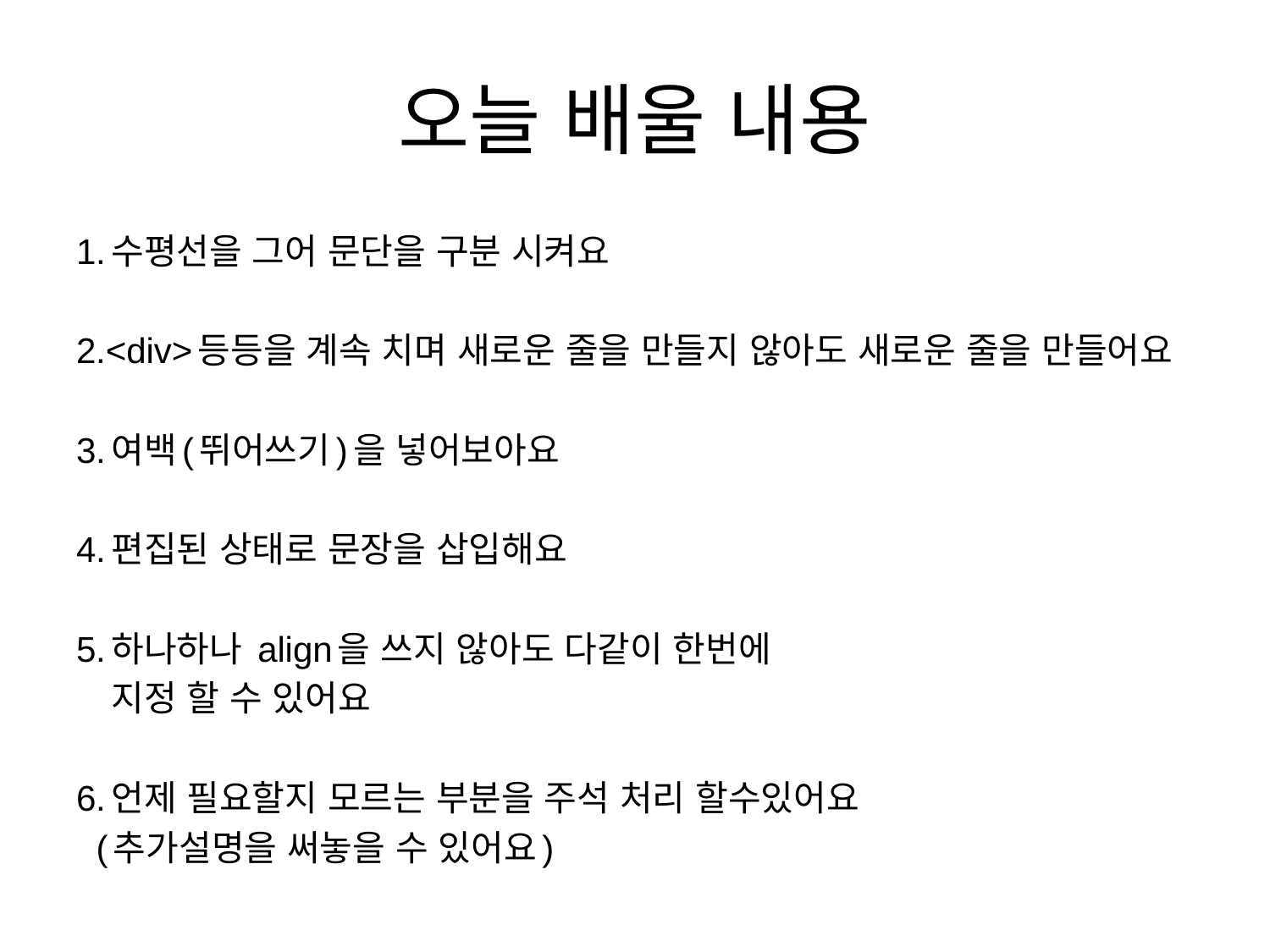

# 오늘 배울 내용
1.수평선을 그어 문단을 구분 시켜요

2.<div>등등을 계속 치며 새로운 줄을 만들지 않아도 새로운 줄을 만들어요

3.여백(뛰어쓰기)을 넣어보아요

4.편집된 상태로 문장을 삽입해요

5.하나하나 align을 쓰지 않아도 다같이 한번에
   지정 할 수 있어요

6.언제 필요할지 모르는 부분을 주석 처리 할수있어요
  (추가설명을 써놓을 수 있어요)